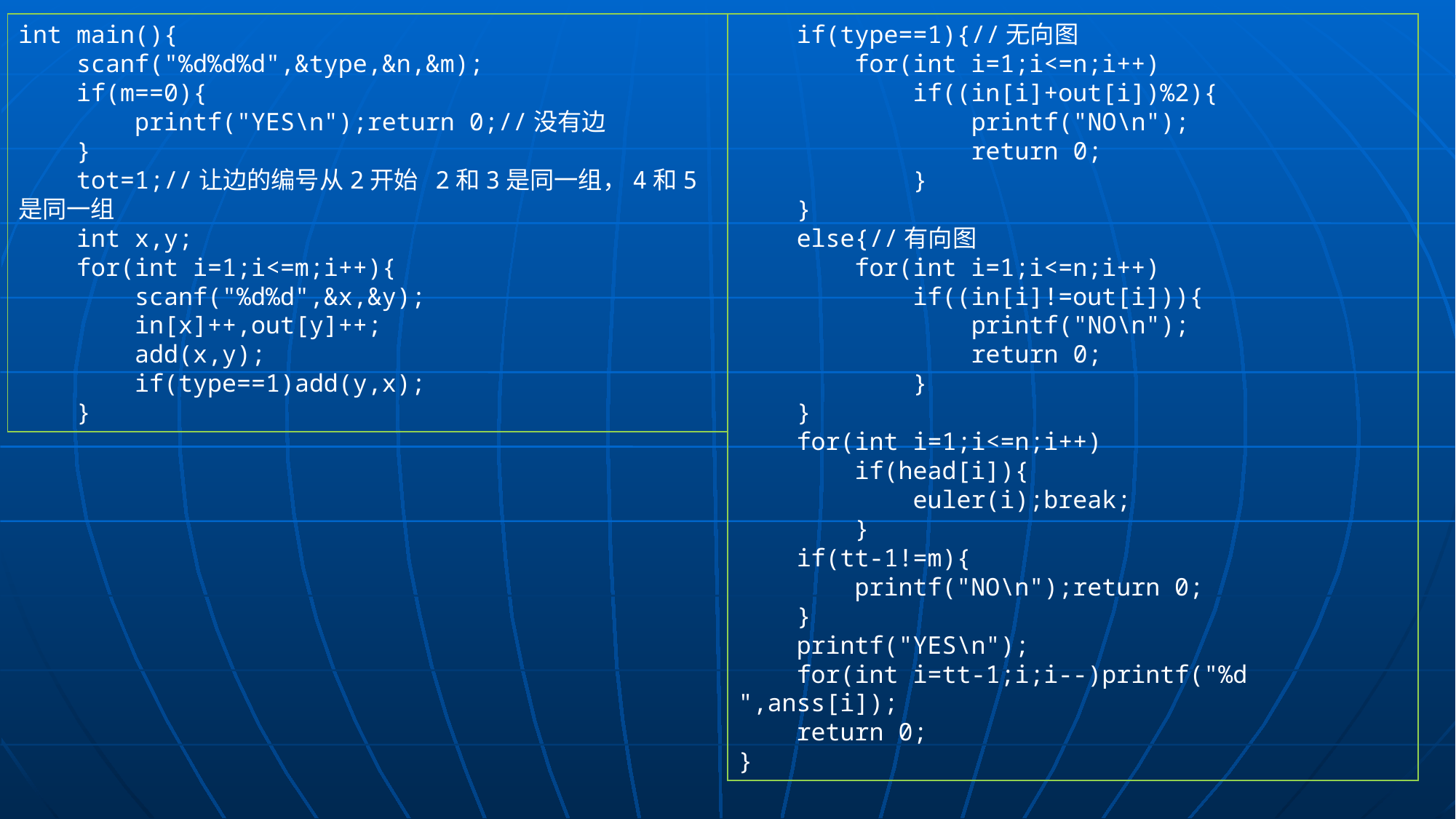

int main(){
    scanf("%d%d%d",&type,&n,&m);
    if(m==0){
        printf("YES\n");return 0;//没有边
    }
    tot=1;//让边的编号从2开始  2和3是同一组，4和5是同一组
    int x,y;
    for(int i=1;i<=m;i++){
        scanf("%d%d",&x,&y);
        in[x]++,out[y]++;
        add(x,y);
        if(type==1)add(y,x);
    }
    if(type==1){//无向图
        for(int i=1;i<=n;i++)
            if((in[i]+out[i])%2){
                printf("NO\n");
                return 0;
            }
    }
    else{//有向图
        for(int i=1;i<=n;i++)
            if((in[i]!=out[i])){
                printf("NO\n");
                return 0;
            }
    }
    for(int i=1;i<=n;i++)
        if(head[i]){
            euler(i);break;
        }
    if(tt-1!=m){
        printf("NO\n");return 0;
    }
    printf("YES\n");
    for(int i=tt-1;i;i--)printf("%d ",anss[i]);
    return 0;
}